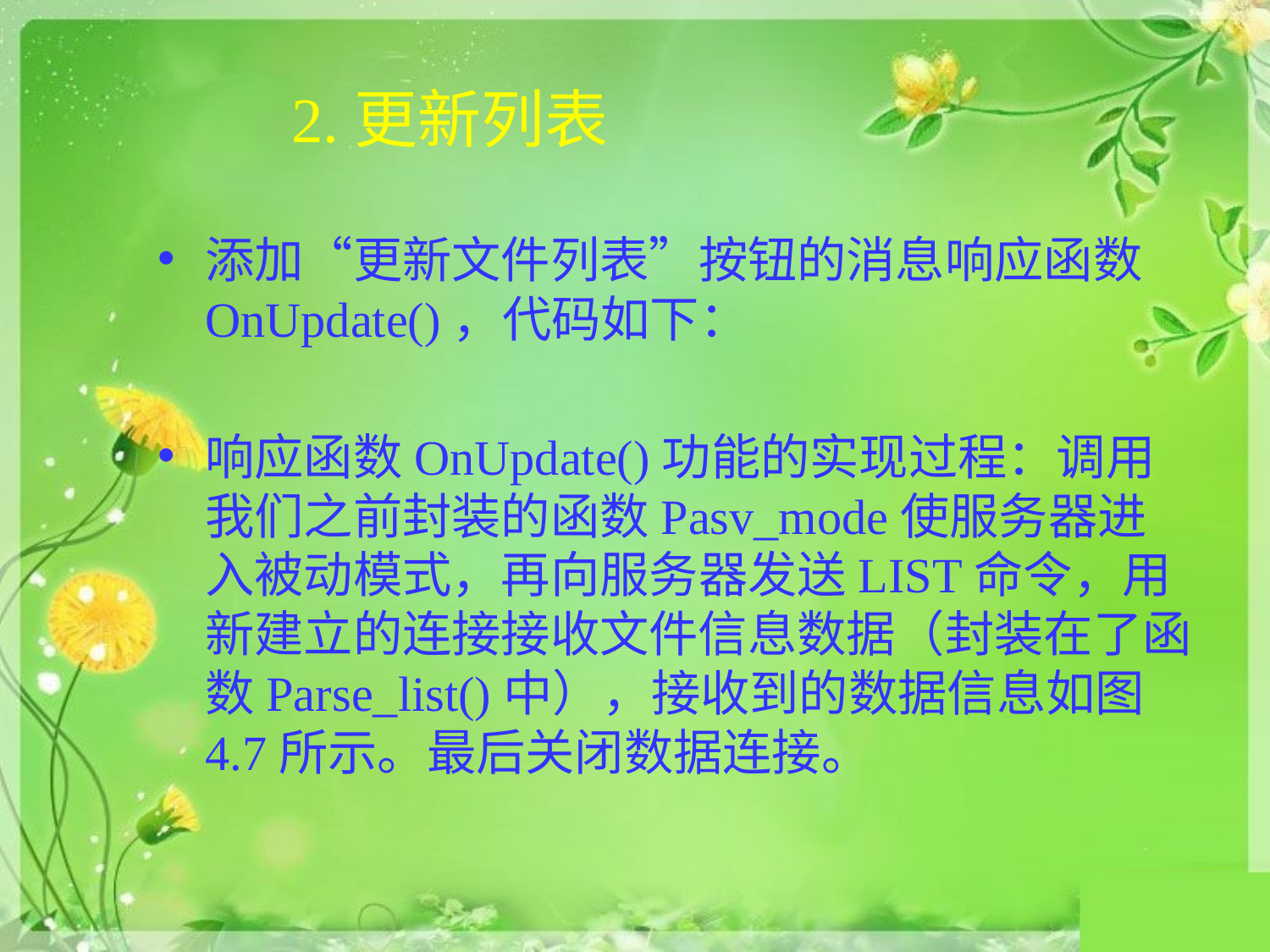

# 2.更新列表
添加“更新文件列表”按钮的消息响应函数OnUpdate()，代码如下：

响应函数OnUpdate()功能的实现过程：调用我们之前封装的函数Pasv_mode使服务器进入被动模式，再向服务器发送LIST命令，用新建立的连接接收文件信息数据（封装在了函数Parse_list()中），接收到的数据信息如图4.7所示。最后关闭数据连接。